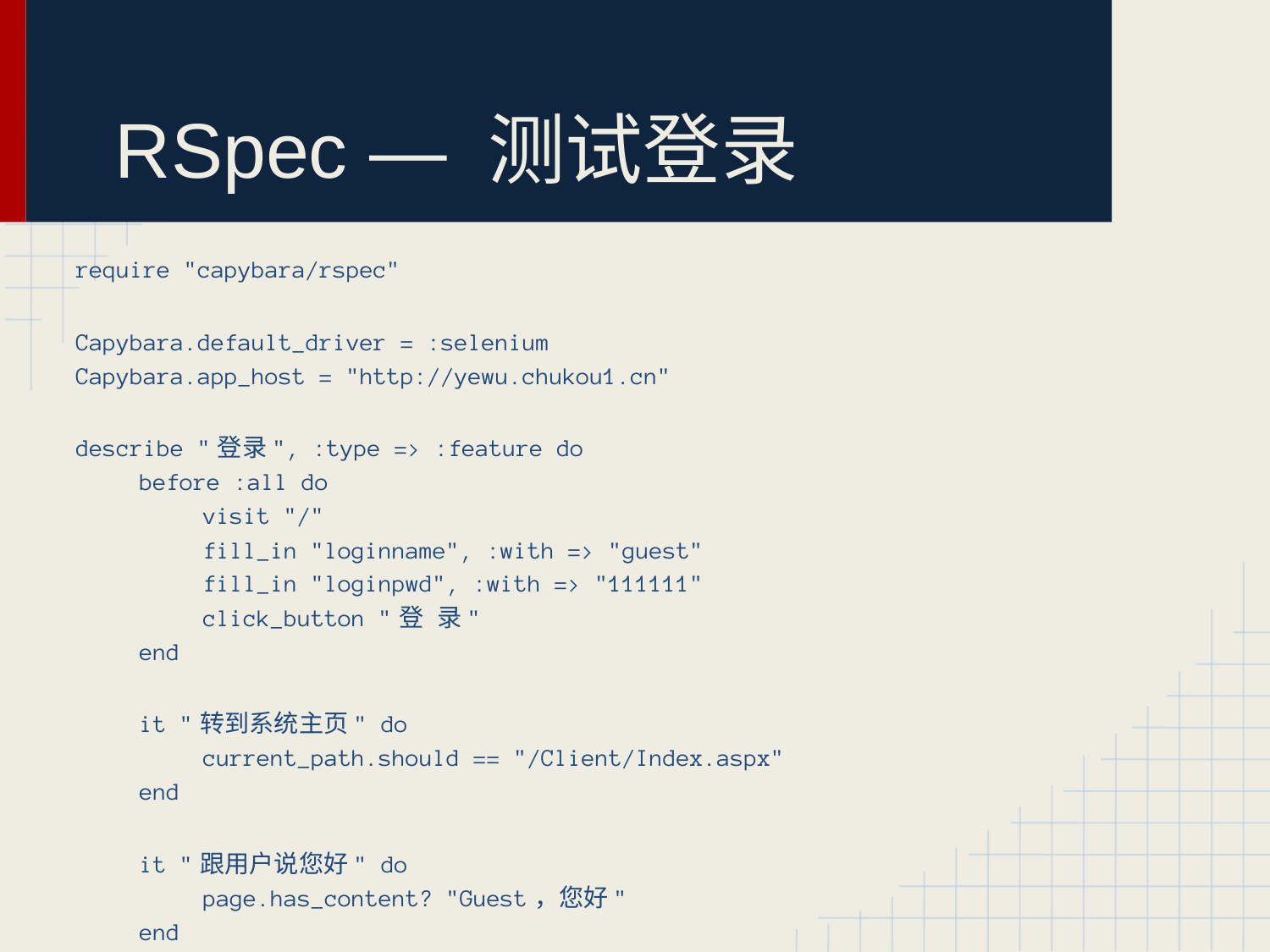

# RSpec — 测试登录
require "capybara/rspec"

Capybara.default_driver = :selenium
Capybara.app_host = "http://yewu.chukou1.cn"

describe "登录", :type => :feature do
before :all do
	visit "/"
	fill_in "loginname", :with => "guest"
	fill_in "loginpwd", :with => "111111"
	click_button "登  录"
end

it "转到系统主页" do
current_path.should == "/Client/Index.aspx"
end

it "跟用户说您好" do
page.has_content? "Guest，您好"
end
end